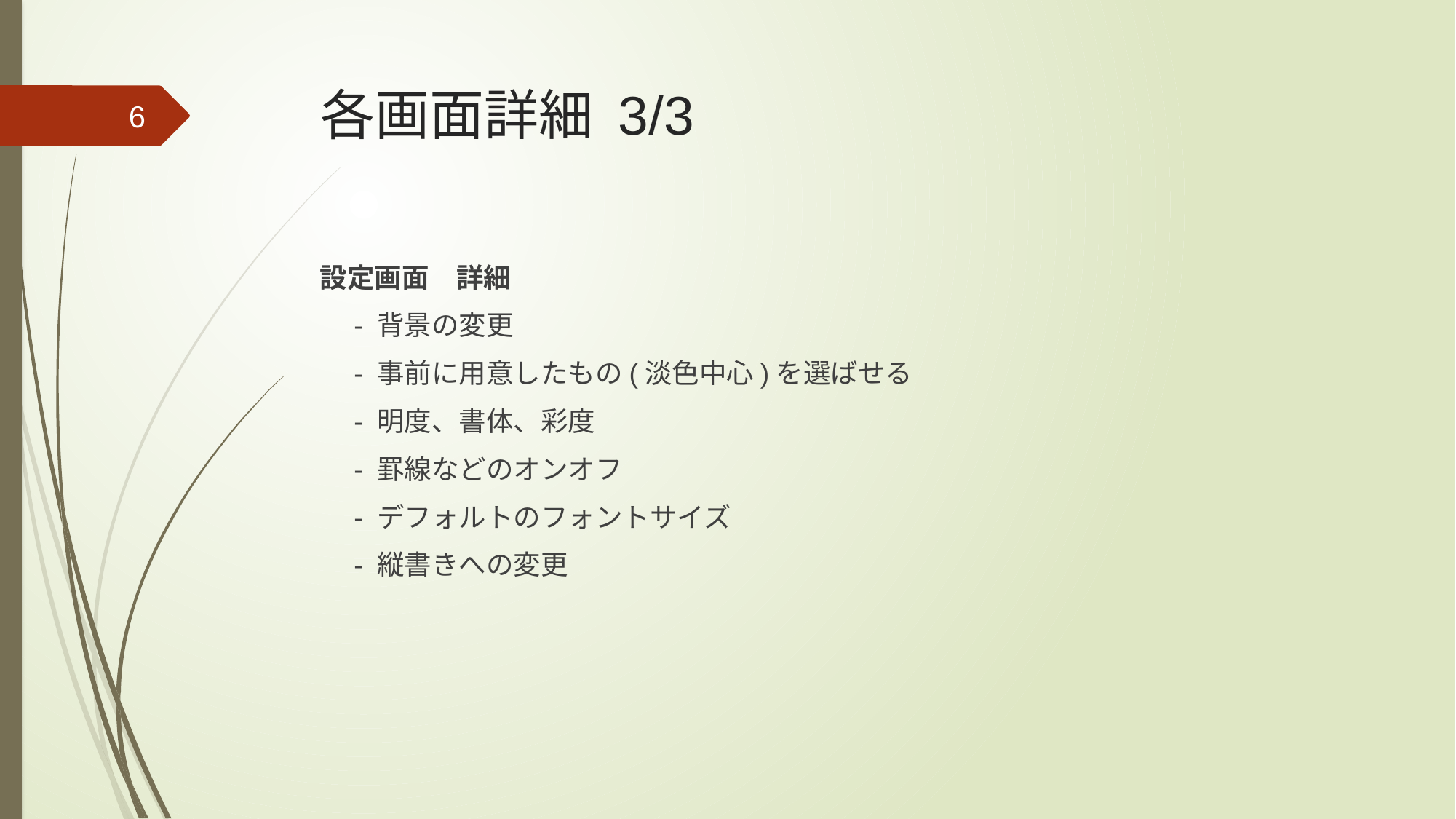

# 各画面詳細 3/3
6
設定画面　詳細
　- 背景の変更
　- 事前に用意したもの(淡色中心)を選ばせる
　- 明度、書体、彩度
　- 罫線などのオンオフ
　- デフォルトのフォントサイズ
　- 縦書きへの変更